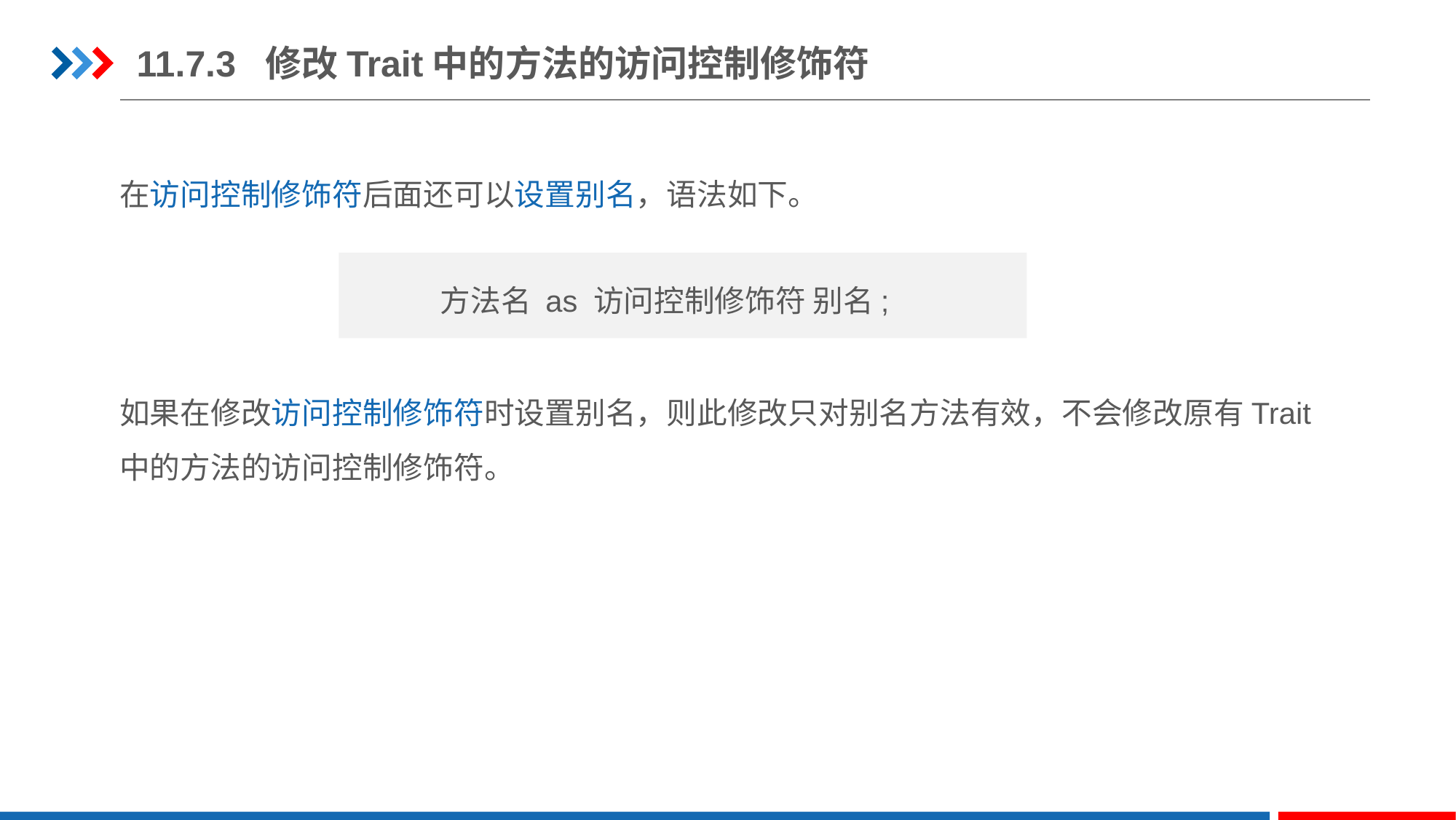

11.7.3  修改Trait中的方法的访问控制修饰符
在访问控制修饰符后面还可以设置别名，语法如下。

如果在修改访问控制修饰符时设置别名，则此修改只对别名方法有效，不会修改原有Trait中的方法的访问控制修饰符。

方法名 as 访问控制修饰符 别名;